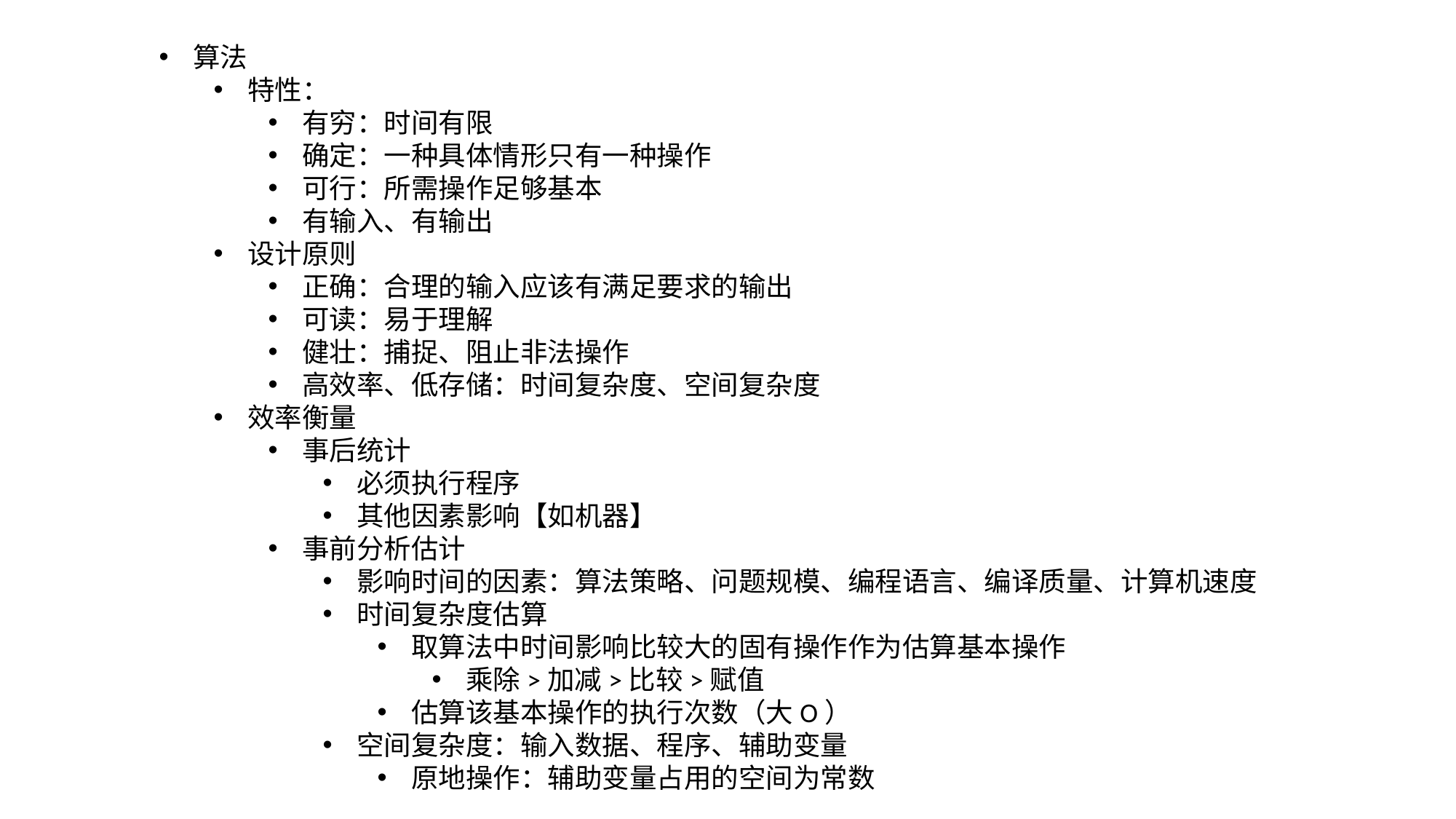

算法
特性：
有穷：时间有限
确定：一种具体情形只有一种操作
可行：所需操作足够基本
有输入、有输出
设计原则
正确：合理的输入应该有满足要求的输出
可读：易于理解
健壮：捕捉、阻止非法操作
高效率、低存储：时间复杂度、空间复杂度
效率衡量
事后统计
必须执行程序
其他因素影响【如机器】
事前分析估计
影响时间的因素：算法策略、问题规模、编程语言、编译质量、计算机速度
时间复杂度估算
取算法中时间影响比较大的固有操作作为估算基本操作
乘除>加减>比较>赋值
估算该基本操作的执行次数（大O）
空间复杂度：输入数据、程序、辅助变量
原地操作：辅助变量占用的空间为常数